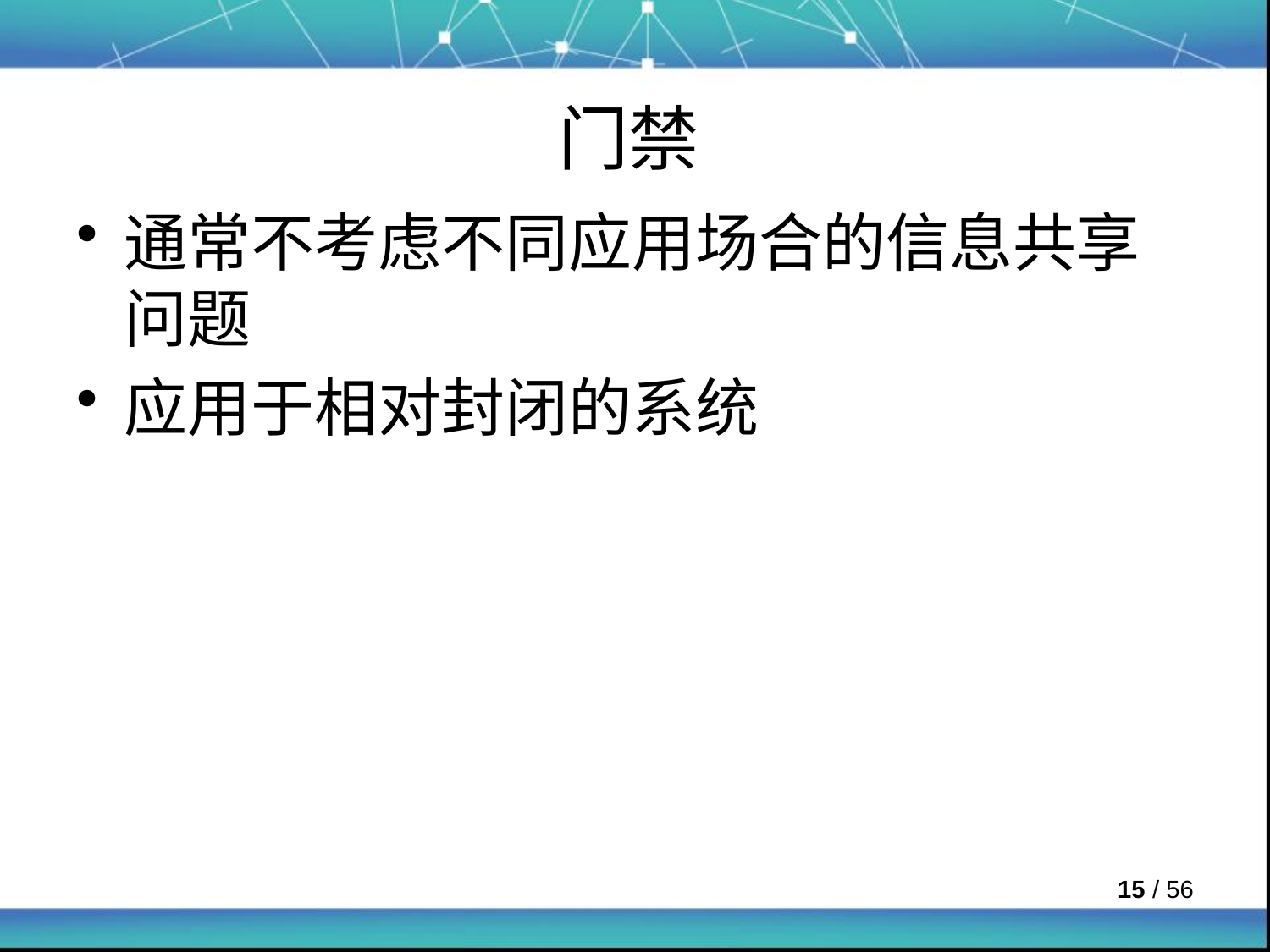

# 门禁
通常不考虑不同应用场合的信息共享问题
应用于相对封闭的系统

15 / 56